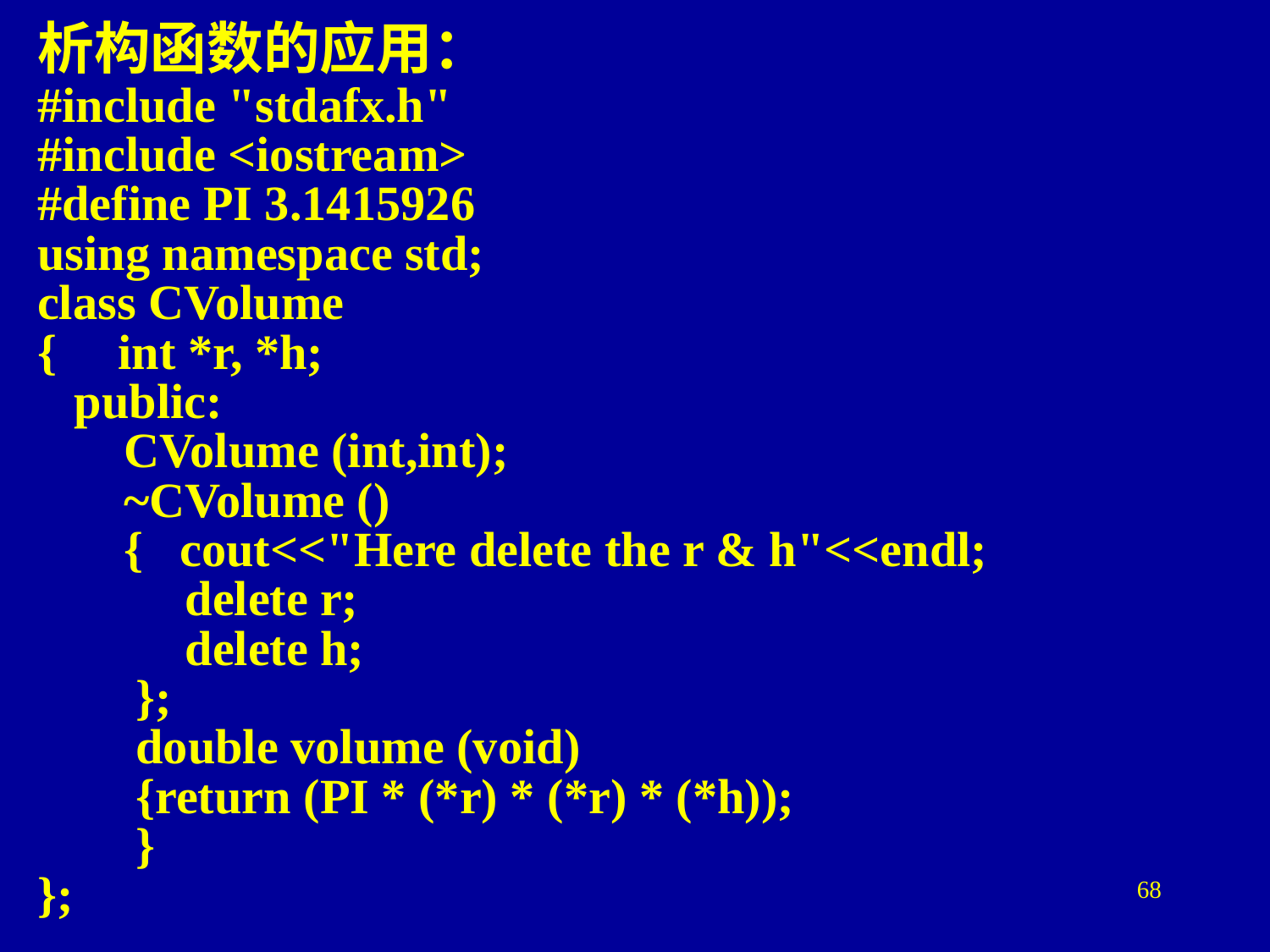

# 析构函数的应用：
#include "stdafx.h"
#include <iostream>
#define PI 3.1415926
using namespace std;
class CVolume
{     int *r, *h;
   public:
       CVolume (int,int);
       ~CVolume ()
       {   cout<<"Here delete the r & h"<<endl;
            delete r;
            delete h;
        };
        double volume (void)
        {return (PI * (*r) * (*r) * (*h));
        }
};

68